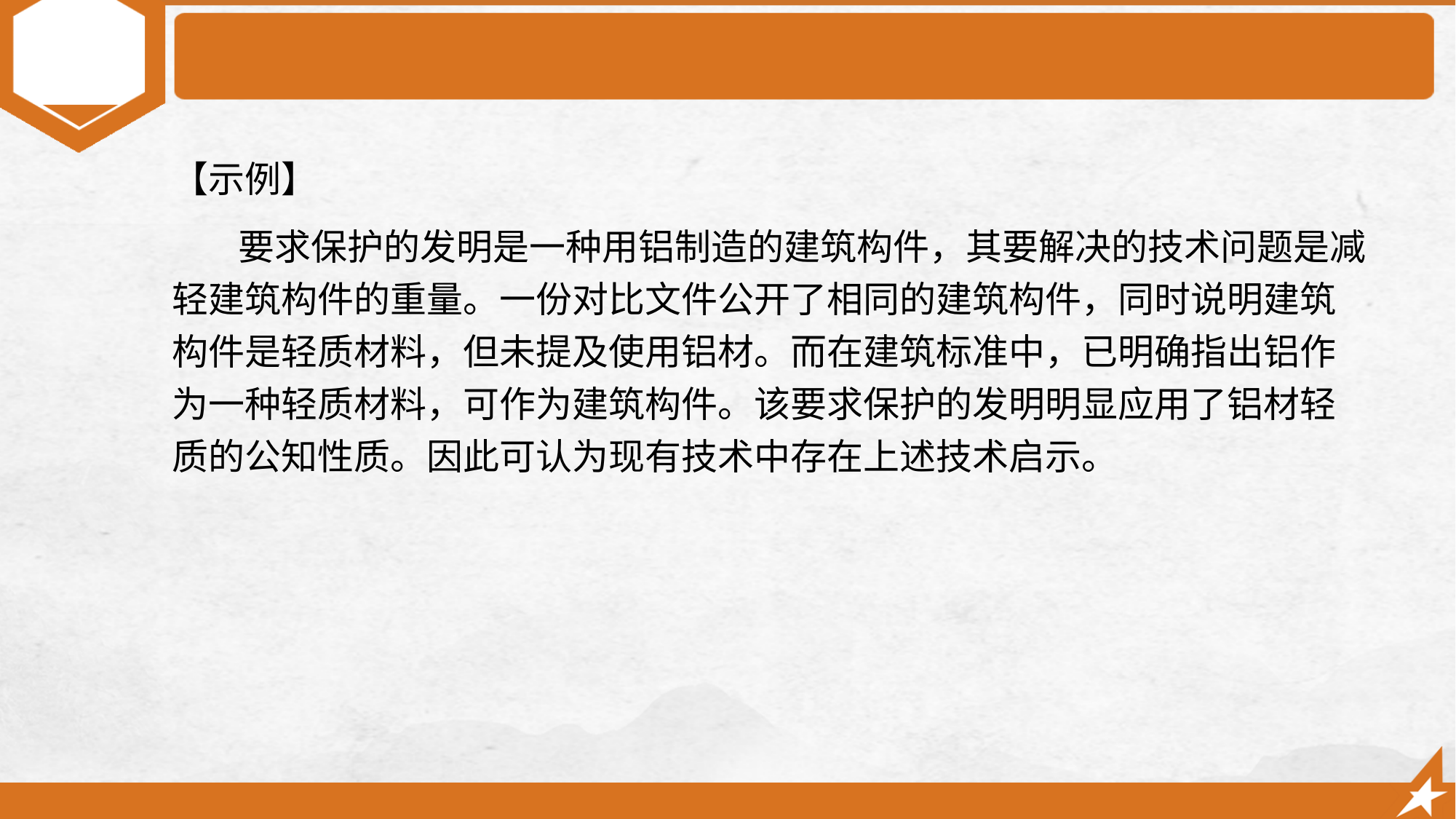

【示例】
       要求保护的发明是一种用铝制造的建筑构件，其要解决的技术问题是减轻建筑构件的重量。一份对比文件公开了相同的建筑构件，同时说明建筑构件是轻质材料，但未提及使用铝材。而在建筑标准中，已明确指出铝作为一种轻质材料，可作为建筑构件。该要求保护的发明明显应用了铝材轻质的公知性质。因此可认为现有技术中存在上述技术启示。